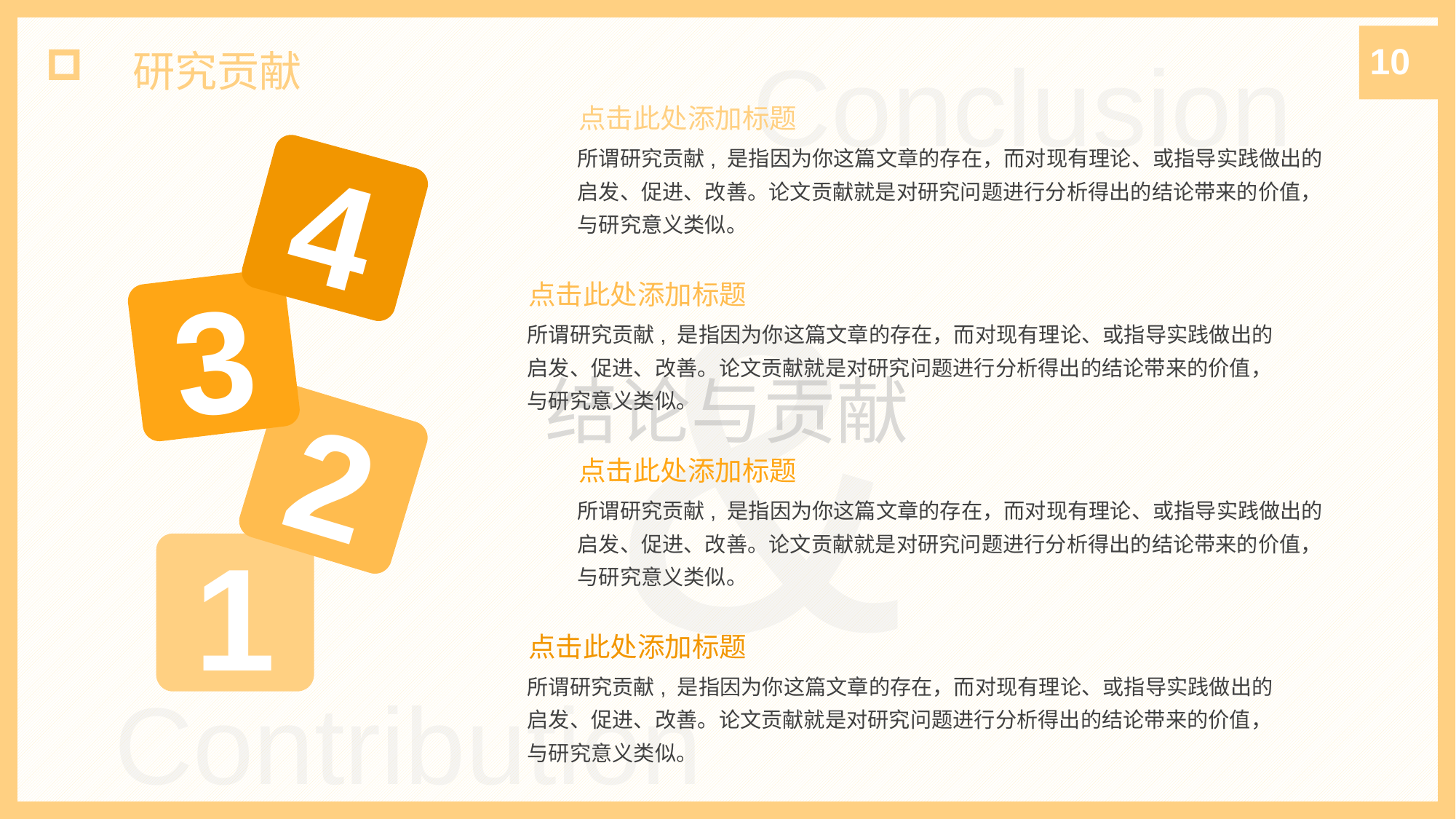

10
    研究贡献
点击此处添加标题
所谓研究贡献, 是指因为你这篇文章的存在，而对现有理论、或指导实践做出的启发、促进、改善。论文贡献就是对研究问题进行分析得出的结论带来的价值，与研究意义类似。
4
3
2
1
点击此处添加标题
所谓研究贡献, 是指因为你这篇文章的存在，而对现有理论、或指导实践做出的启发、促进、改善。论文贡献就是对研究问题进行分析得出的结论带来的价值，与研究意义类似。
点击此处添加标题
所谓研究贡献, 是指因为你这篇文章的存在，而对现有理论、或指导实践做出的启发、促进、改善。论文贡献就是对研究问题进行分析得出的结论带来的价值，与研究意义类似。
点击此处添加标题
所谓研究贡献, 是指因为你这篇文章的存在，而对现有理论、或指导实践做出的启发、促进、改善。论文贡献就是对研究问题进行分析得出的结论带来的价值，与研究意义类似。